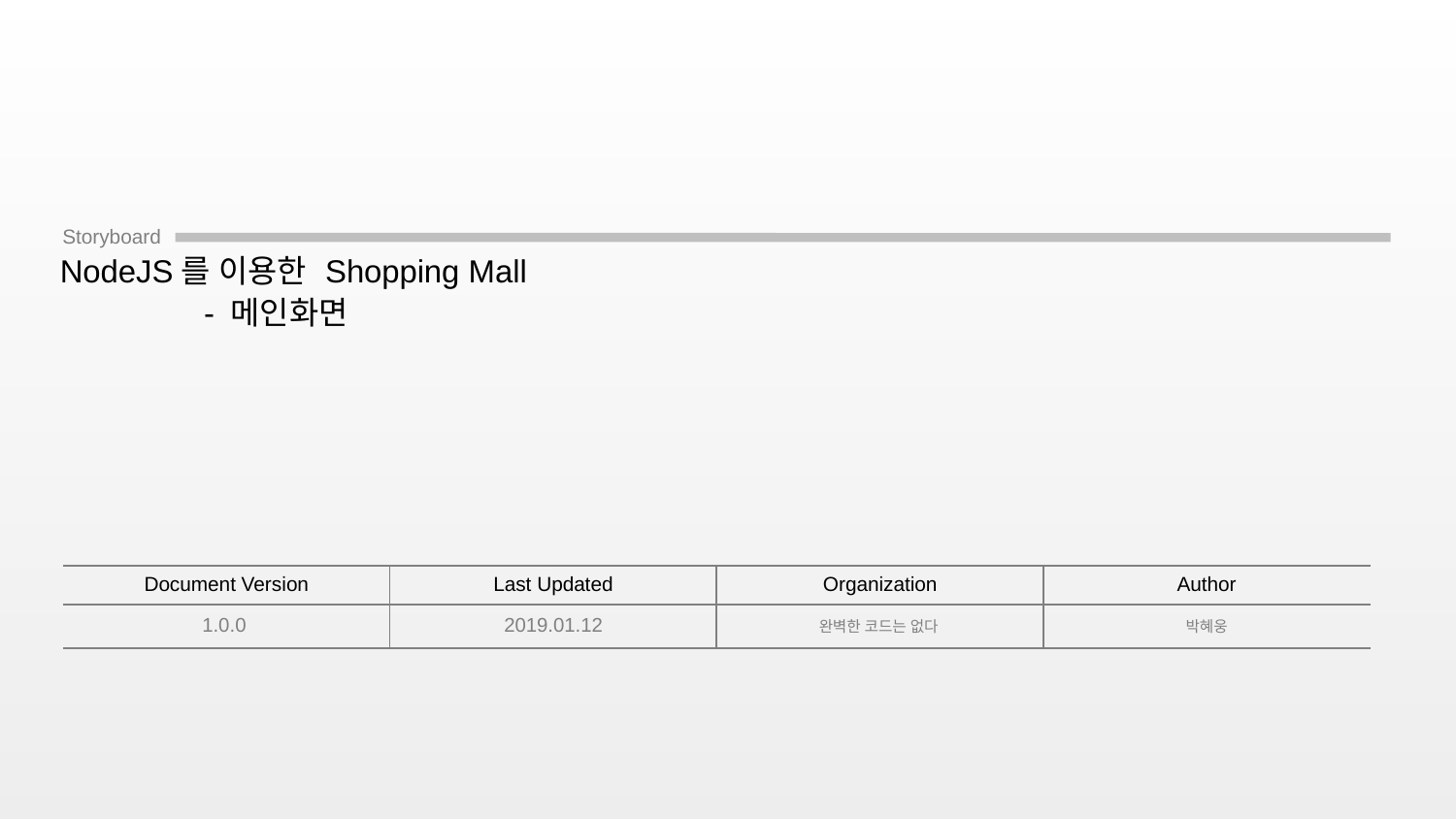

# NodeJS를 이용한 Shopping Mall - 메인화면
1.0.0
2019.01.12
완벽한 코드는 없다
박혜웅